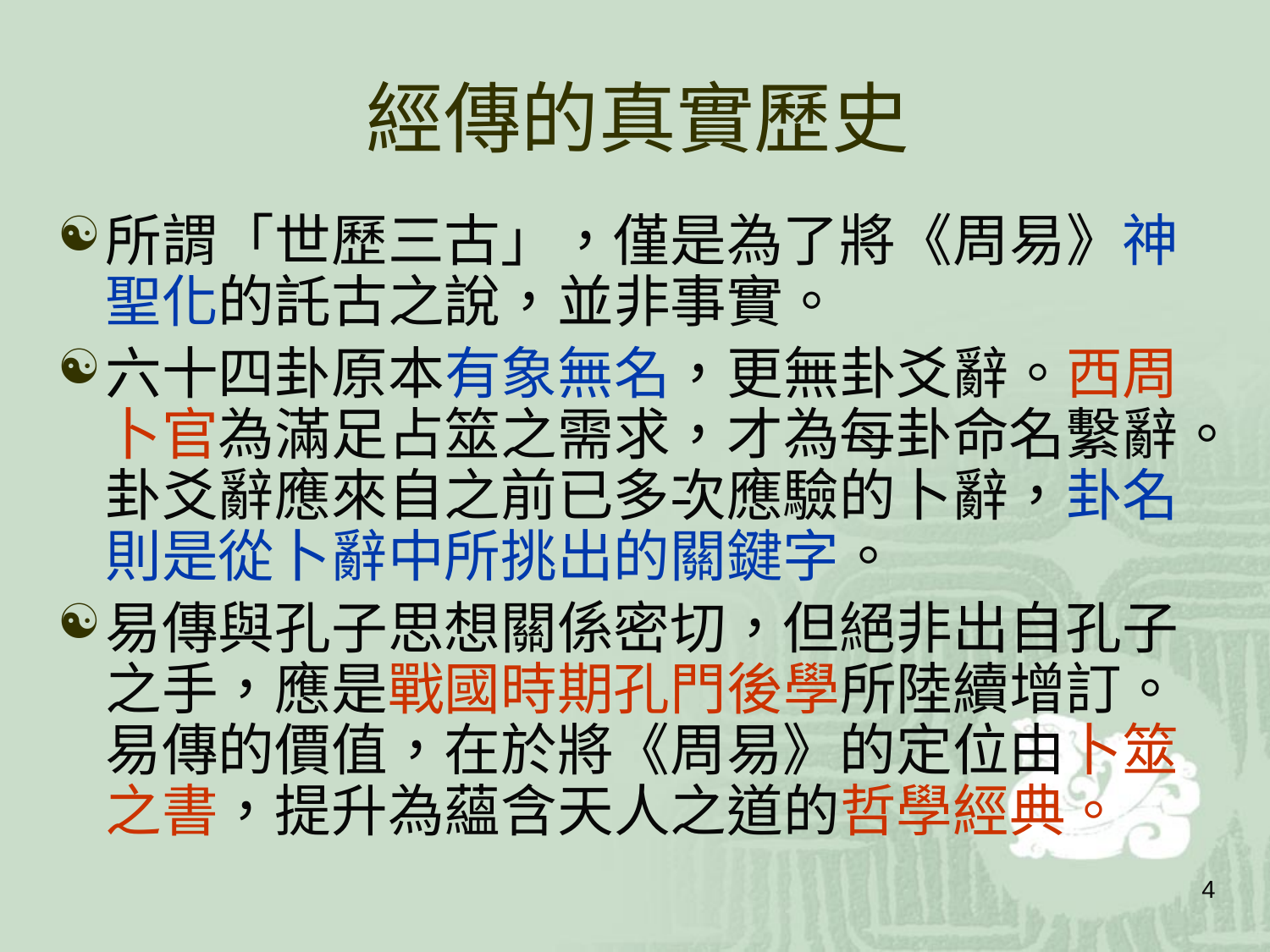

# 經傳的真實歷史
所謂「世歷三古」，僅是為了將《周易》神聖化的託古之說，並非事實。
六十四卦原本有象無名，更無卦爻辭。西周卜官為滿足占筮之需求，才為每卦命名繫辭。卦爻辭應來自之前已多次應驗的卜辭，卦名則是從卜辭中所挑出的關鍵字。
易傳與孔子思想關係密切，但絕非出自孔子之手，應是戰國時期孔門後學所陸續增訂。易傳的價值，在於將《周易》的定位由卜筮之書，提升為蘊含天人之道的哲學經典。
4